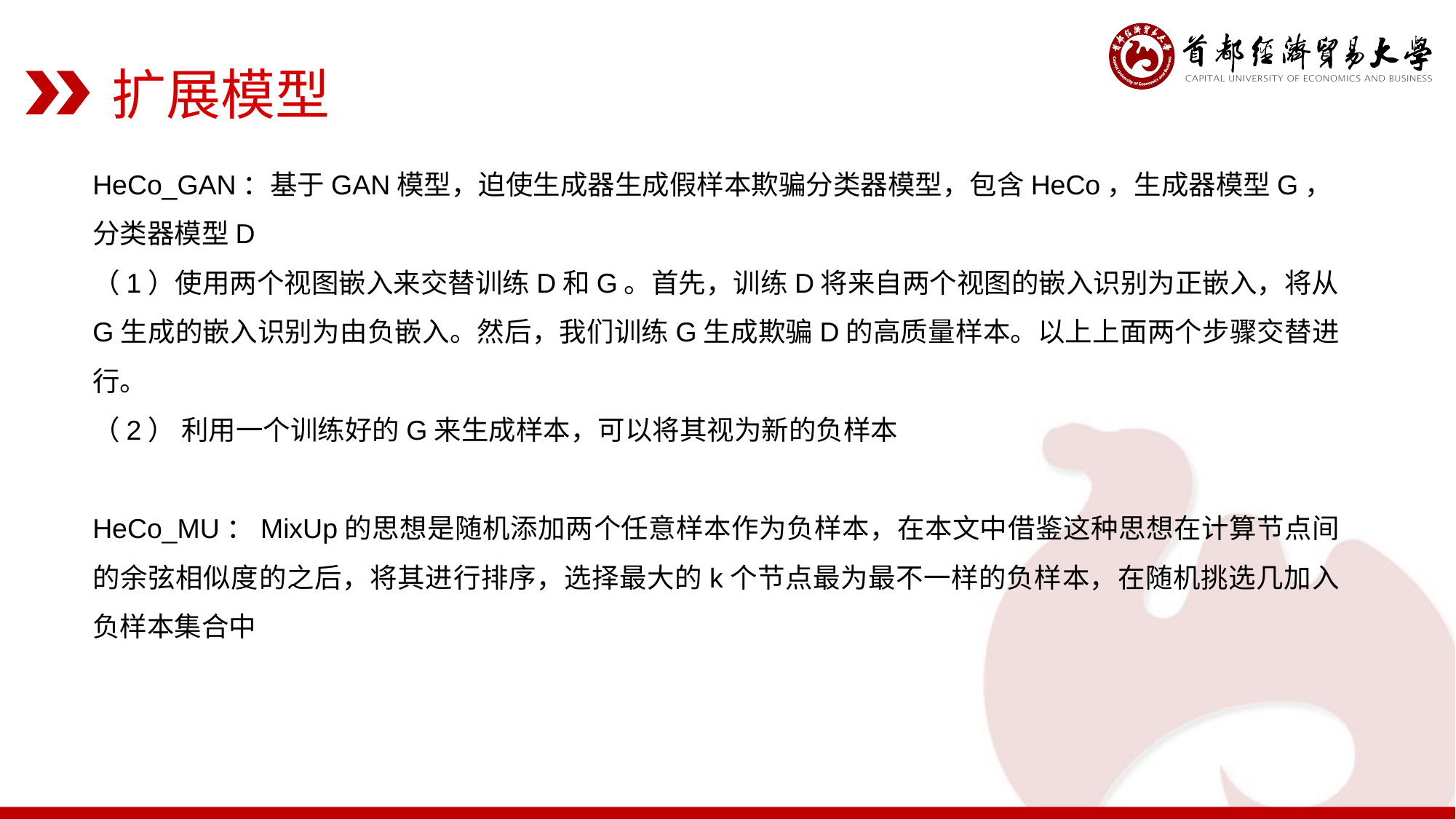

扩展模型
HeCo_GAN：基于GAN模型，迫使生成器生成假样本欺骗分类器模型，包含HeCo，生成器模型G，分类器模型D
（1）使用两个视图嵌入来交替训练D和G。首先，训练D将来自两个视图的嵌入识别为正嵌入，将从G生成的嵌入识别为由负嵌入。然后，我们训练G生成欺骗D的高质量样本。以上上面两个步骤交替进行。
（2） 利用一个训练好的G来生成样本，可以将其视为新的负样本

HeCo_MU：MixUp的思想是随机添加两个任意样本作为负样本，在本文中借鉴这种思想在计算节点间的余弦相似度的之后，将其进行排序，选择最大的k个节点最为最不一样的负样本，在随机挑选几加入负样本集合中